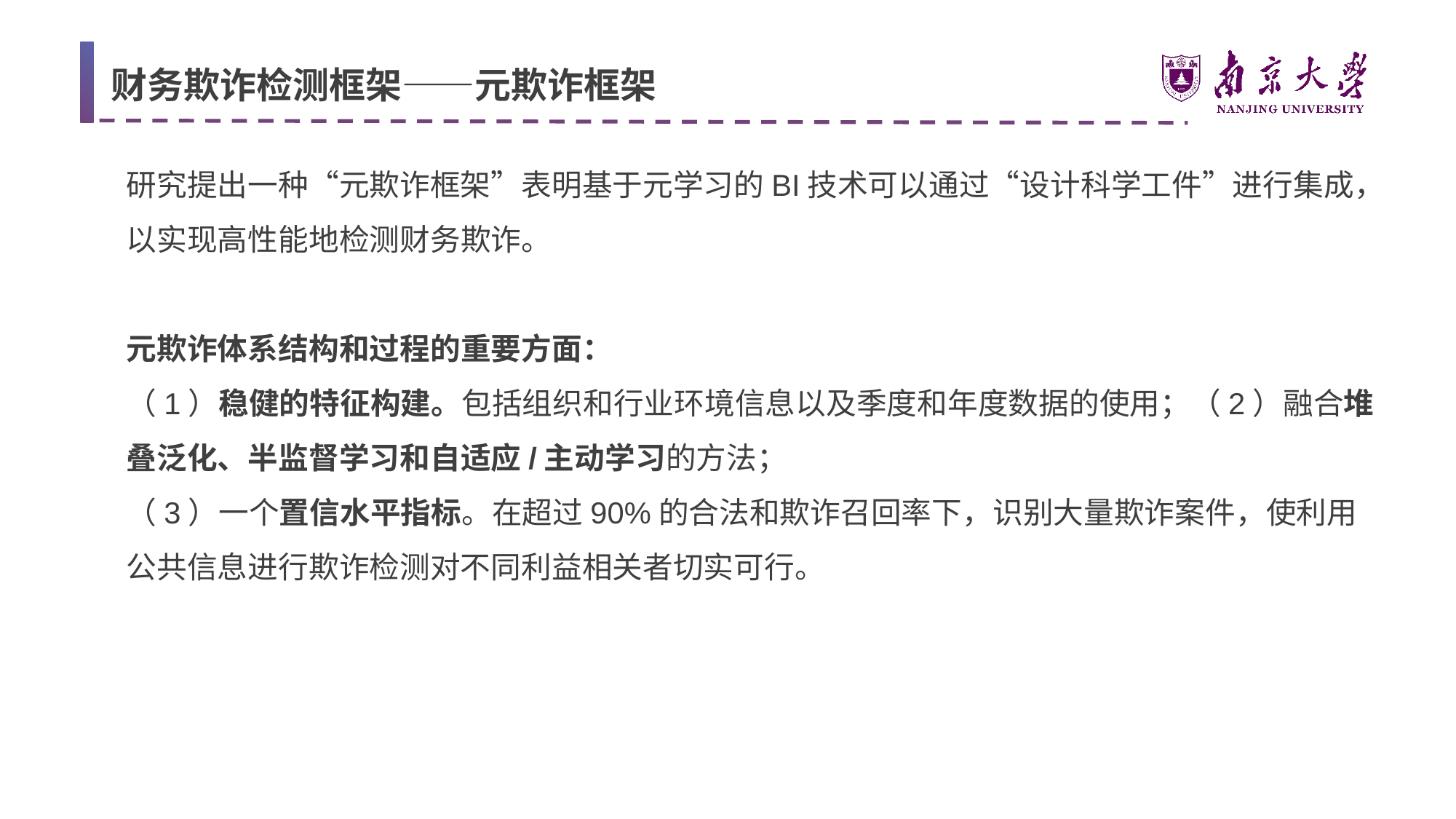

财务欺诈检测框架——元欺诈框架
研究提出一种“元欺诈框架”表明基于元学习的BI技术可以通过“设计科学工件”进行集成，以实现高性能地检测财务欺诈。

元欺诈体系结构和过程的重要方面：
（1）稳健的特征构建。包括组织和行业环境信息以及季度和年度数据的使用；（2）融合堆叠泛化、半监督学习和自适应/主动学习的方法；
（3）一个置信水平指标。在超过90%的合法和欺诈召回率下，识别大量欺诈案件，使利用公共信息进行欺诈检测对不同利益相关者切实可行。